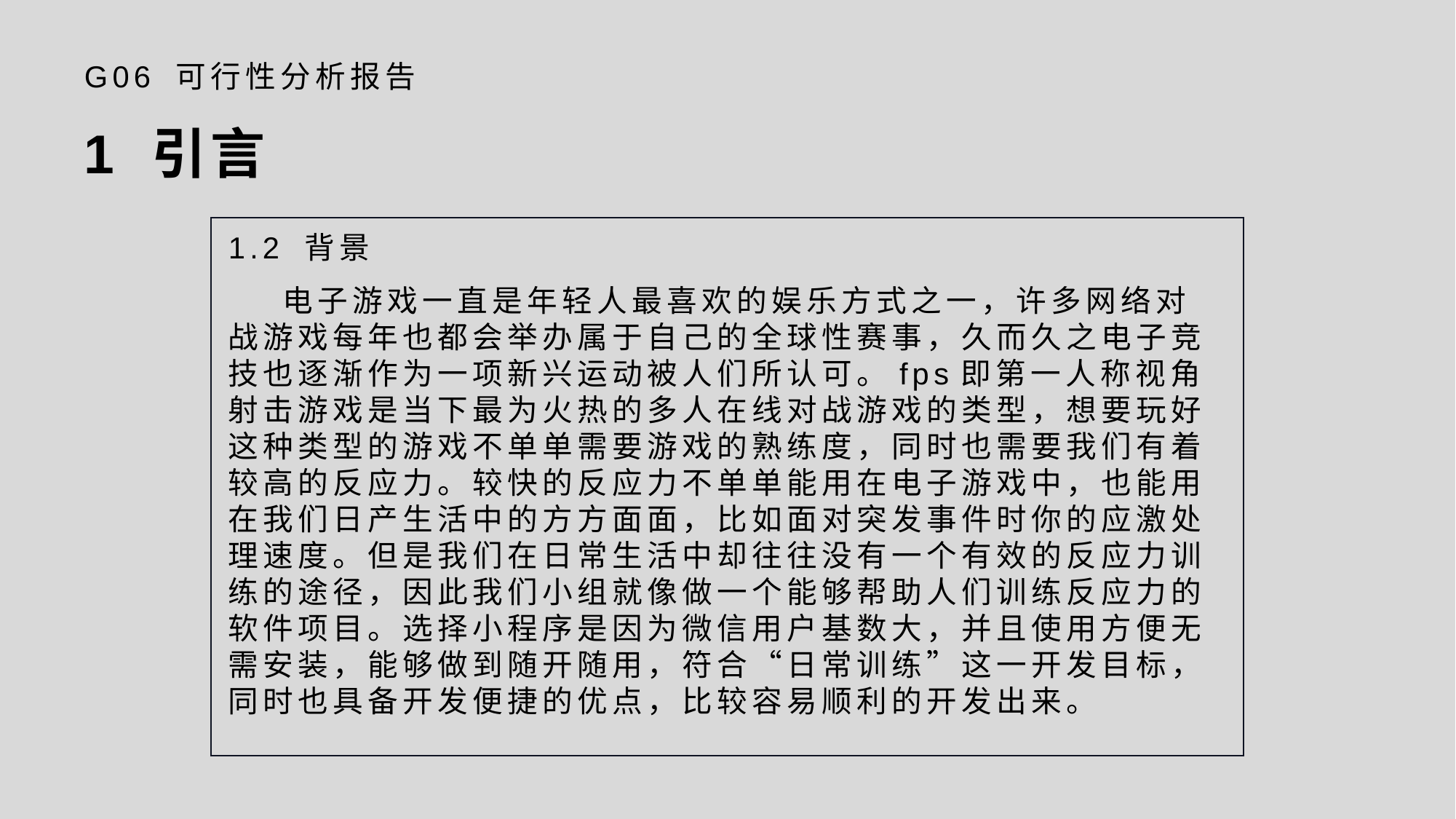

G06 可行性分析报告
1 引言

1.2 背景
电子游戏一直是年轻人最喜欢的娱乐方式之一，许多网络对战游戏每年也都会举办属于自己的全球性赛事，久而久之电子竞技也逐渐作为一项新兴运动被人们所认可。fps即第一人称视角射击游戏是当下最为火热的多人在线对战游戏的类型，想要玩好这种类型的游戏不单单需要游戏的熟练度，同时也需要我们有着较高的反应力。较快的反应力不单单能用在电子游戏中，也能用在我们日产生活中的方方面面，比如面对突发事件时你的应激处理速度。但是我们在日常生活中却往往没有一个有效的反应力训练的途径，因此我们小组就像做一个能够帮助人们训练反应力的软件项目。选择小程序是因为微信用户基数大，并且使用方便无需安装，能够做到随开随用，符合“日常训练”这一开发目标，同时也具备开发便捷的优点，比较容易顺利的开发出来。